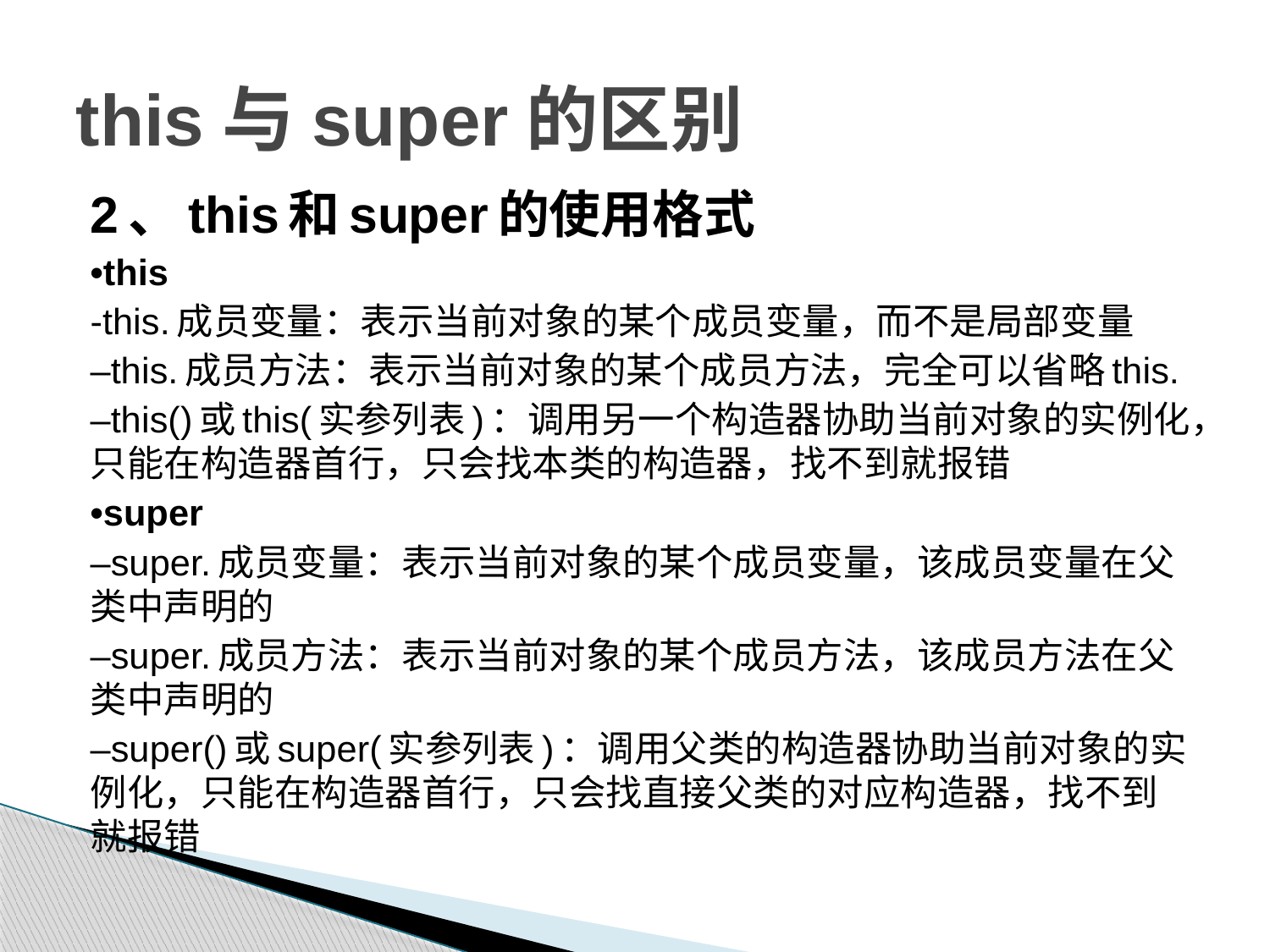

# this与super的区别
2、this和super的使用格式
•this
-this.成员变量：表示当前对象的某个成员变量，而不是局部变量
–this.成员方法：表示当前对象的某个成员方法，完全可以省略this.
–this()或this(实参列表)：调用另一个构造器协助当前对象的实例化，只能在构造器首行，只会找本类的构造器，找不到就报错
•super
–super.成员变量：表示当前对象的某个成员变量，该成员变量在父类中声明的
–super.成员方法：表示当前对象的某个成员方法，该成员方法在父类中声明的
–super()或super(实参列表)：调用父类的构造器协助当前对象的实例化，只能在构造器首行，只会找直接父类的对应构造器，找不到就报错